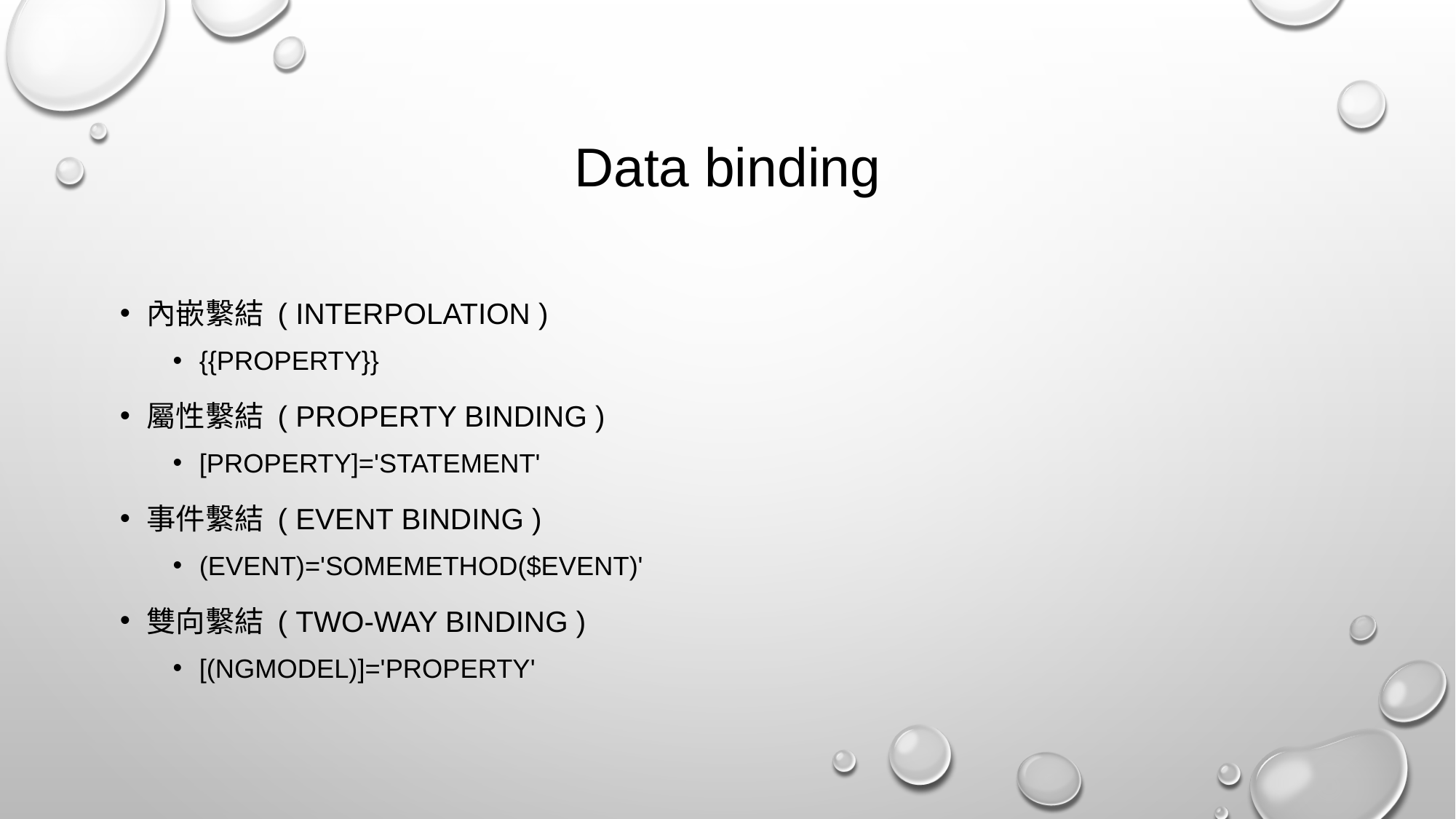

# Data binding
內嵌繫結 ( interpolation )
{{property}}
屬性繫結 ( Property Binding )
[property]='statement'
事件繫結 ( Event Binding )
(event)='someMethod($event)'
雙向繫結 ( Two-way Binding )
[(ngModel)]='property'